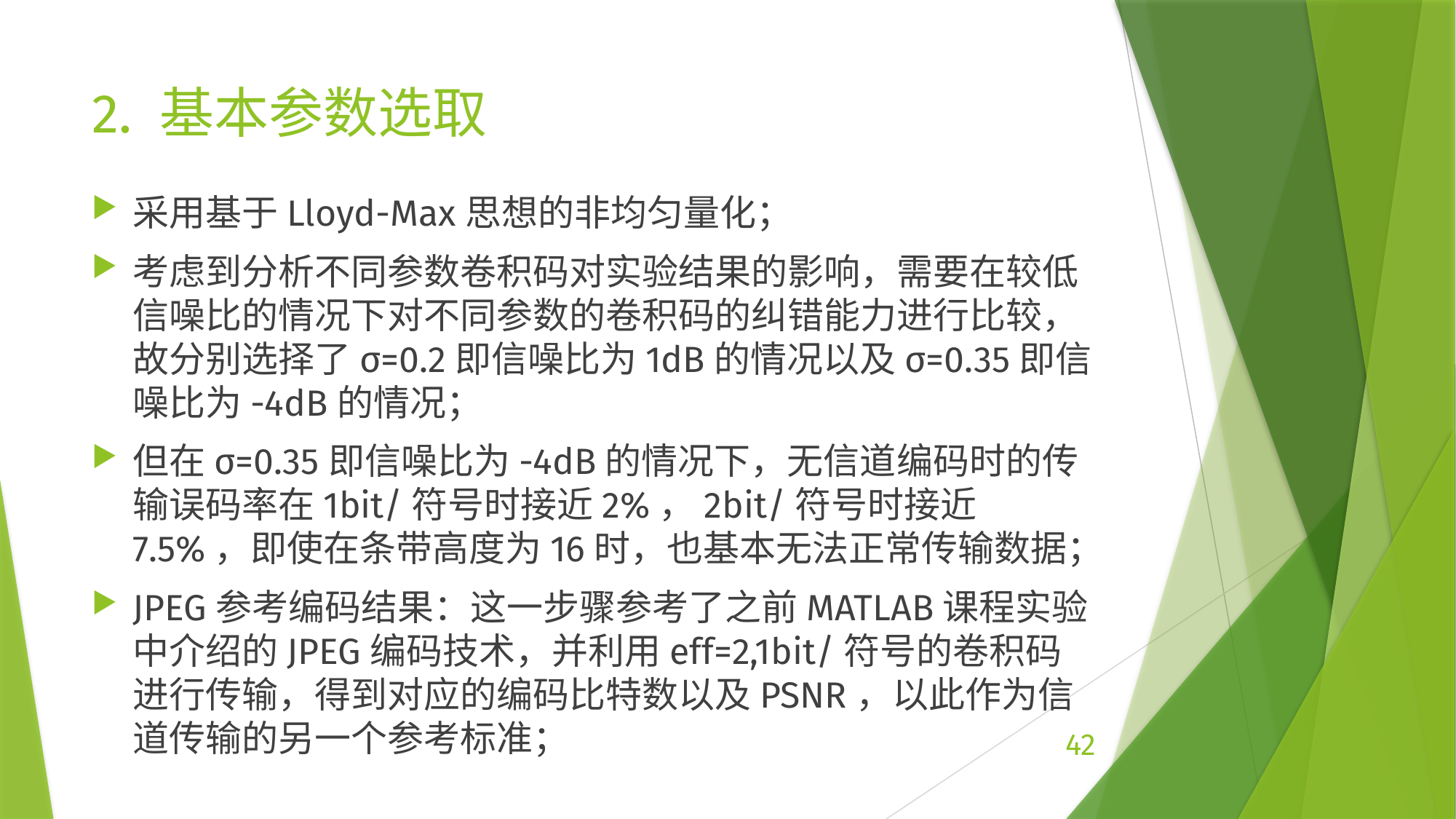

# 2. 基本参数选取
采用基于Lloyd-Max思想的非均匀量化；
考虑到分析不同参数卷积码对实验结果的影响，需要在较低信噪比的情况下对不同参数的卷积码的纠错能力进行比较，故分别选择了σ=0.2即信噪比为1dB的情况以及σ=0.35即信噪比为-4dB的情况；
但在σ=0.35即信噪比为-4dB的情况下，无信道编码时的传输误码率在1bit/符号时接近2%，2bit/符号时接近7.5%，即使在条带高度为16时，也基本无法正常传输数据；
JPEG参考编码结果：这一步骤参考了之前MATLAB课程实验中介绍的JPEG编码技术，并利用eff=2,1bit/符号的卷积码进行传输，得到对应的编码比特数以及PSNR，以此作为信道传输的另一个参考标准；

42